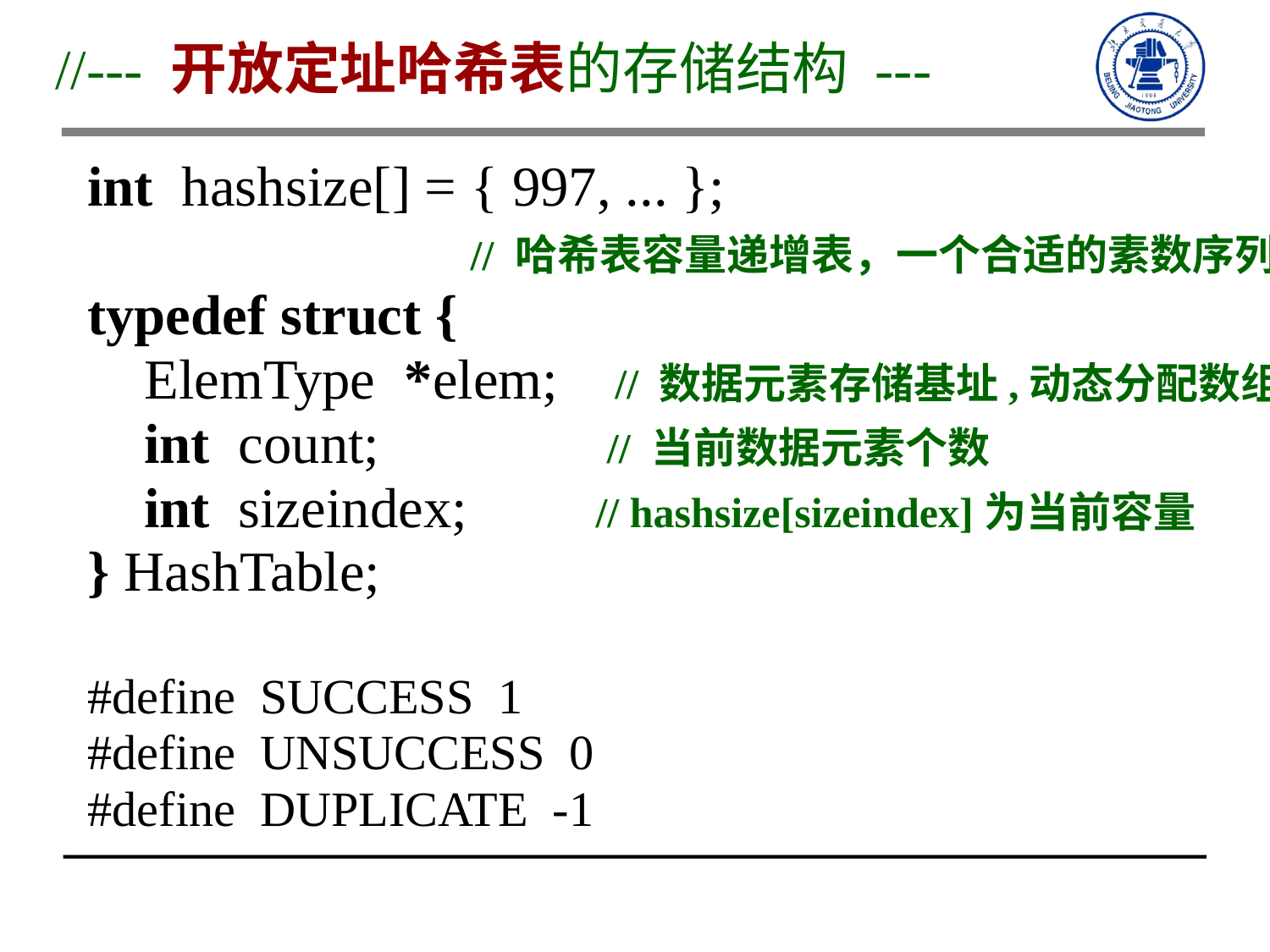

//--- 开放定址哈希表的存储结构 ---
int  hashsize[] = { 997, ... };
                           // 哈希表容量递增表，一个合适的素数序列
typedef struct {
    ElemType  *elem;    // 数据元素存储基址,动态分配数组
    int  count;                // 当前数据元素个数
    int  sizeindex;         // hashsize[sizeindex]为当前容量
} HashTable;

#define  SUCCESS  1
#define  UNSUCCESS  0
#define  DUPLICATE  -1